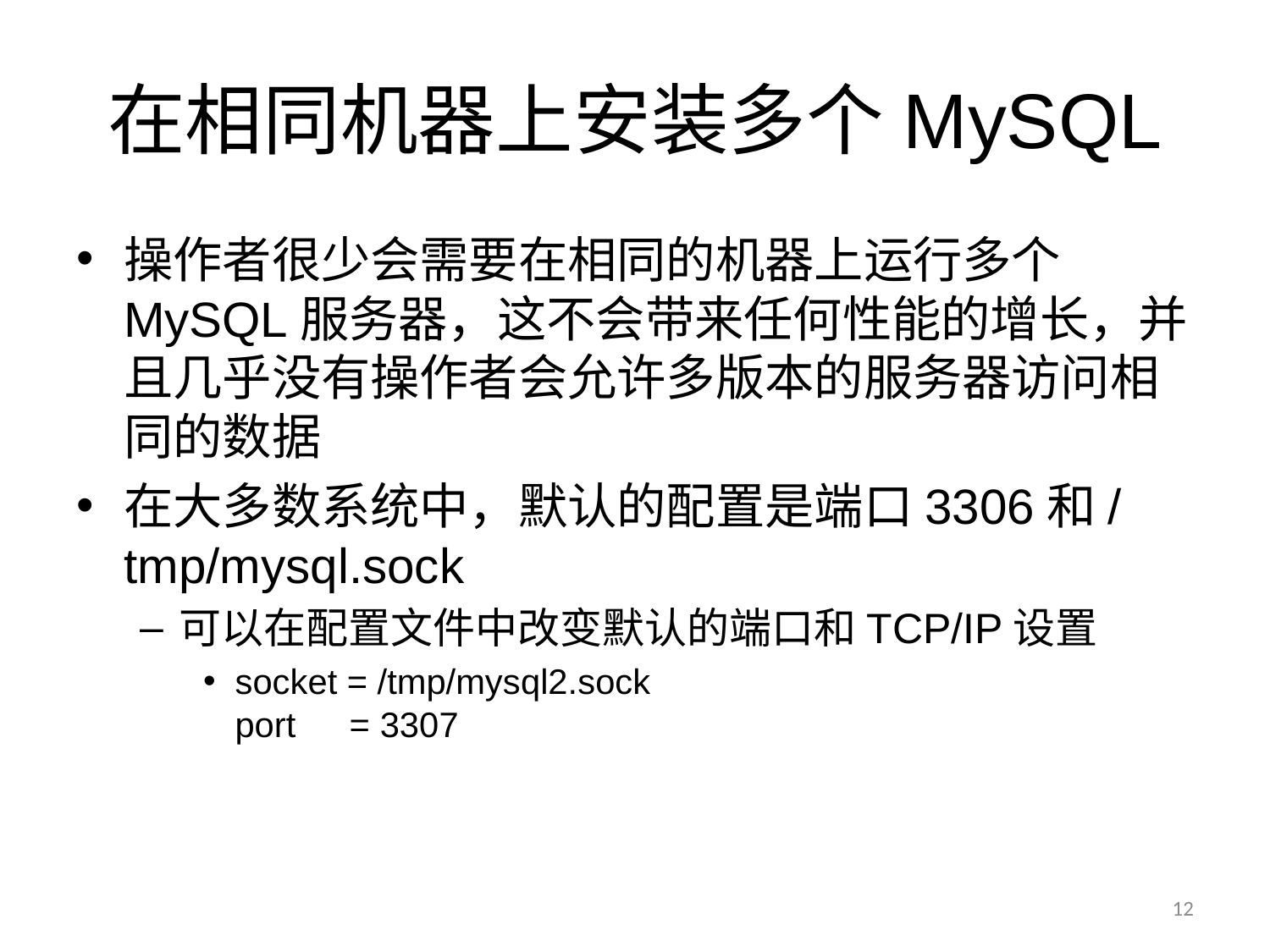

# 在相同机器上安装多个MySQL
操作者很少会需要在相同的机器上运行多个MySQL服务器，这不会带来任何性能的增长，并且几乎没有操作者会允许多版本的服务器访问相同的数据
在大多数系统中，默认的配置是端口3306和/tmp/mysql.sock
可以在配置文件中改变默认的端口和TCP/IP设置
socket = /tmp/mysql2.sock
port      = 3307
12